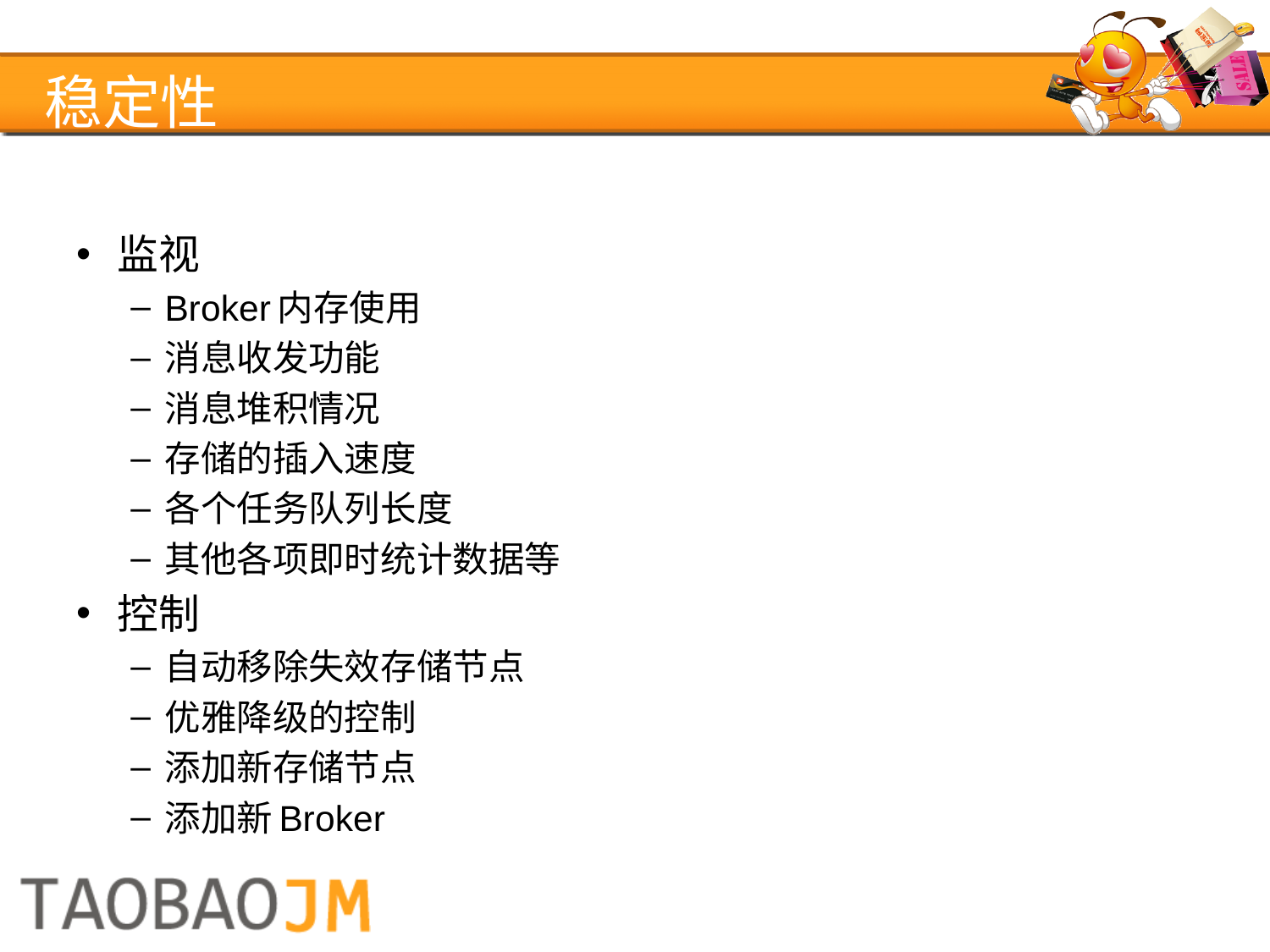

# 稳定性
监视
Broker内存使用
消息收发功能
消息堆积情况
存储的插入速度
各个任务队列长度
其他各项即时统计数据等
控制
自动移除失效存储节点
优雅降级的控制
添加新存储节点
添加新Broker